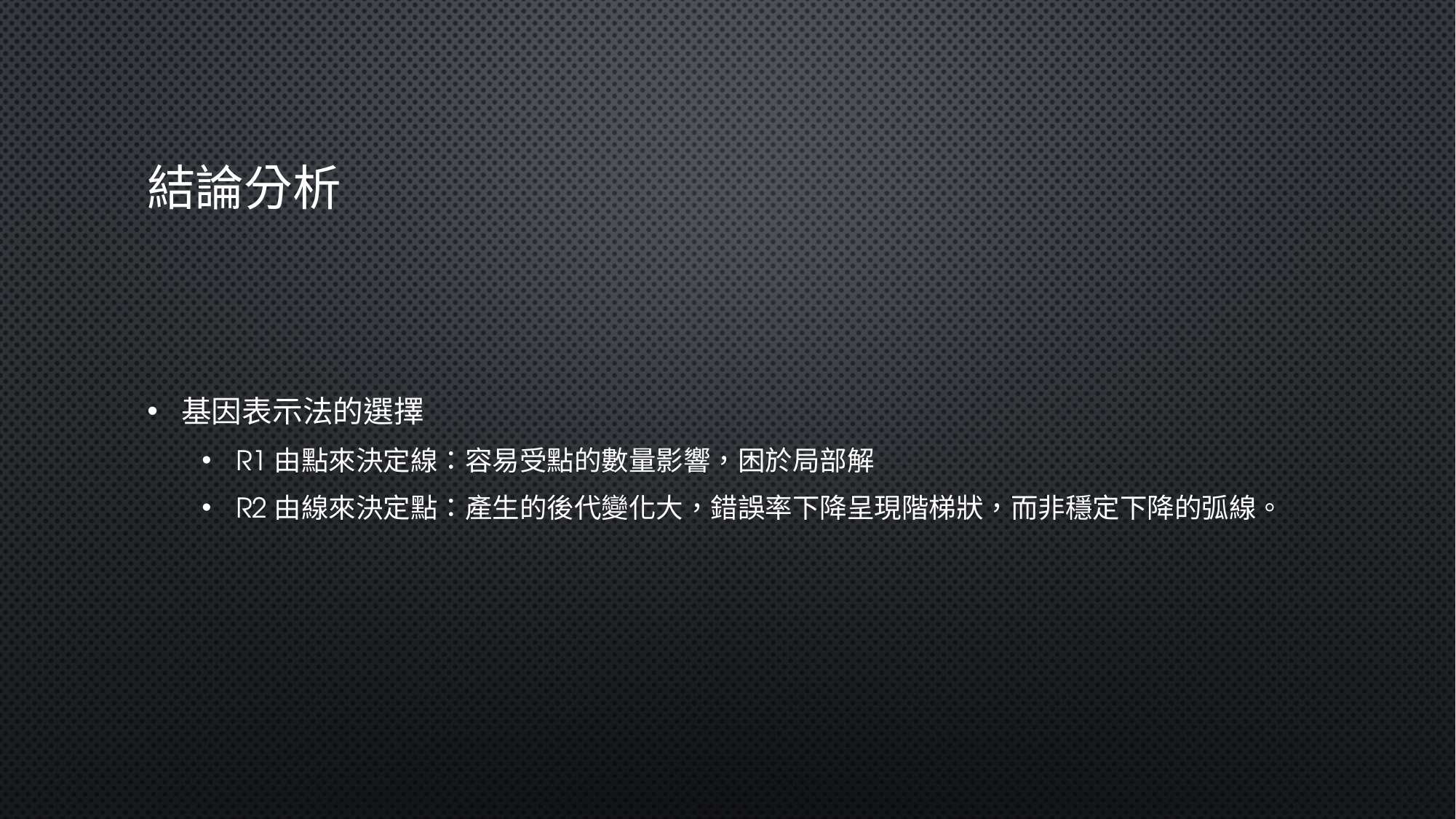

# 結論分析

基因表示法的選擇
R1由點來決定線：容易受點的數量影響，困於局部解
R2由線來決定點：產生的後代變化大，錯誤率下降呈現階梯狀，而非穩定下降的弧線。